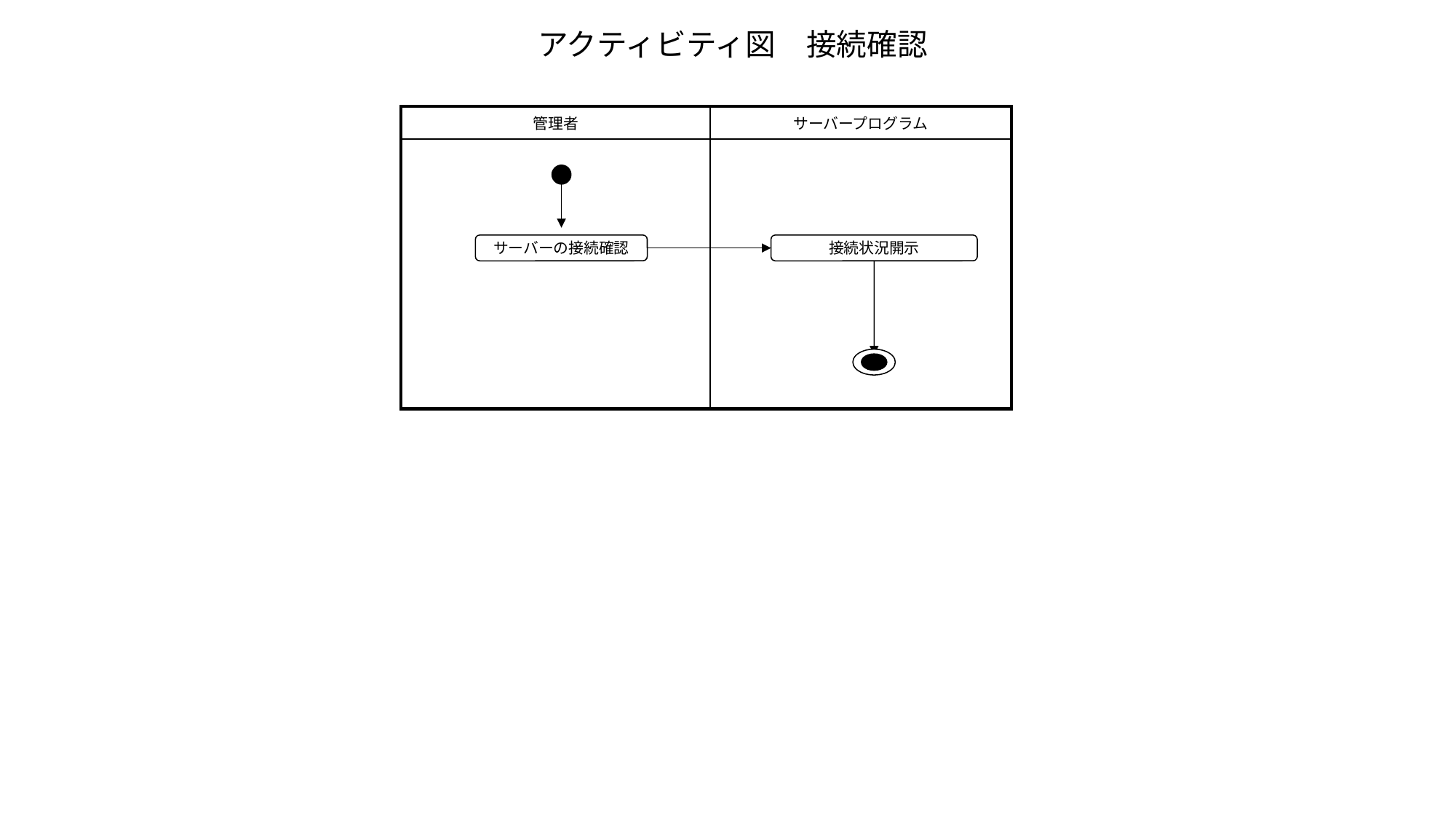

# アクティビティ図　接続確認
| 管理者 | サーバープログラム |
| --- | --- |
|  |  |

サーバーの接続確認
接続状況開示